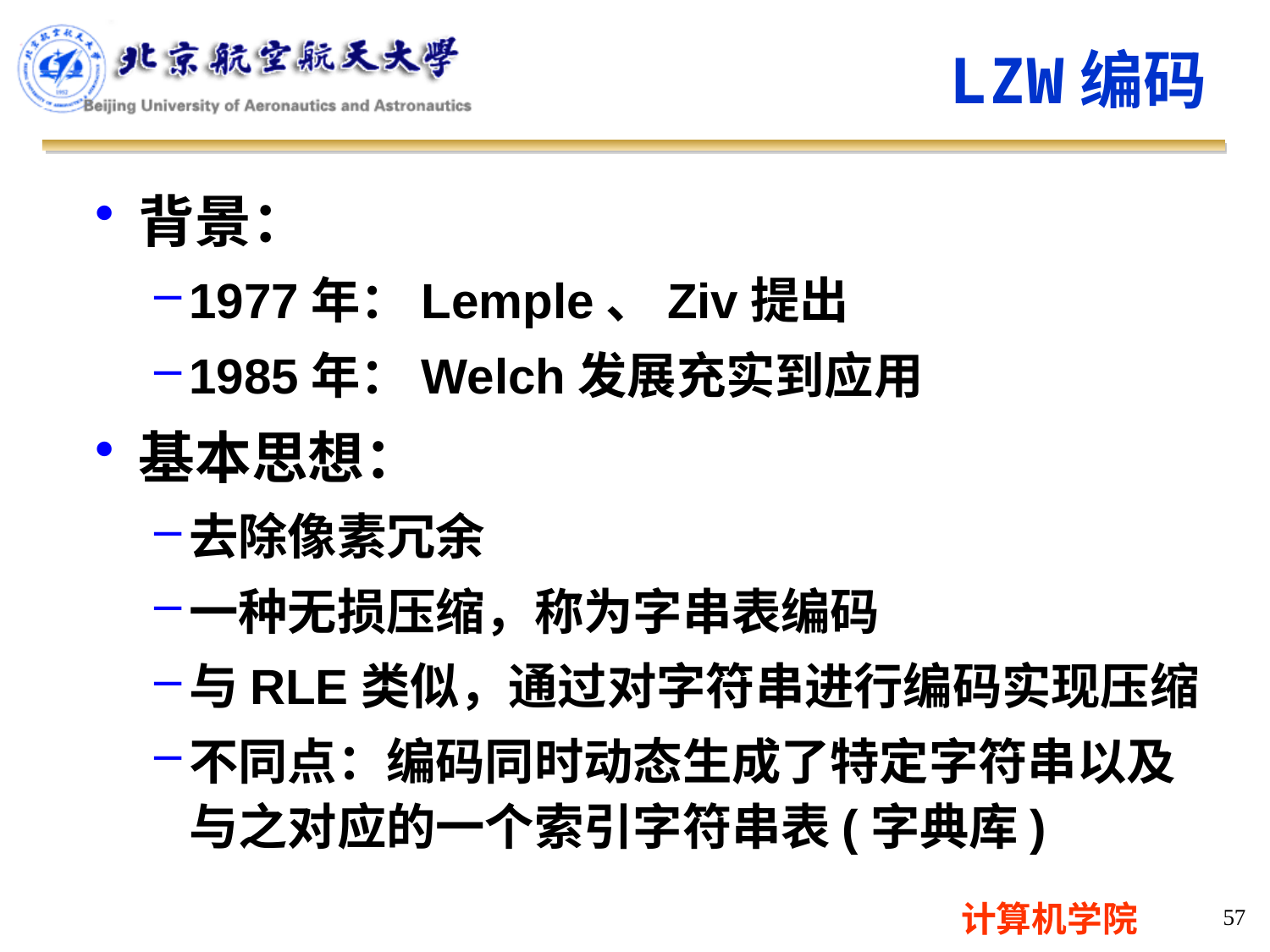

LZW编码
背景：
1977年：Lemple、Ziv提出
1985年：Welch发展充实到应用
基本思想：
去除像素冗余
一种无损压缩，称为字串表编码
与RLE类似，通过对字符串进行编码实现压缩
不同点：编码同时动态生成了特定字符串以及与之对应的一个索引字符串表(字典库)
57